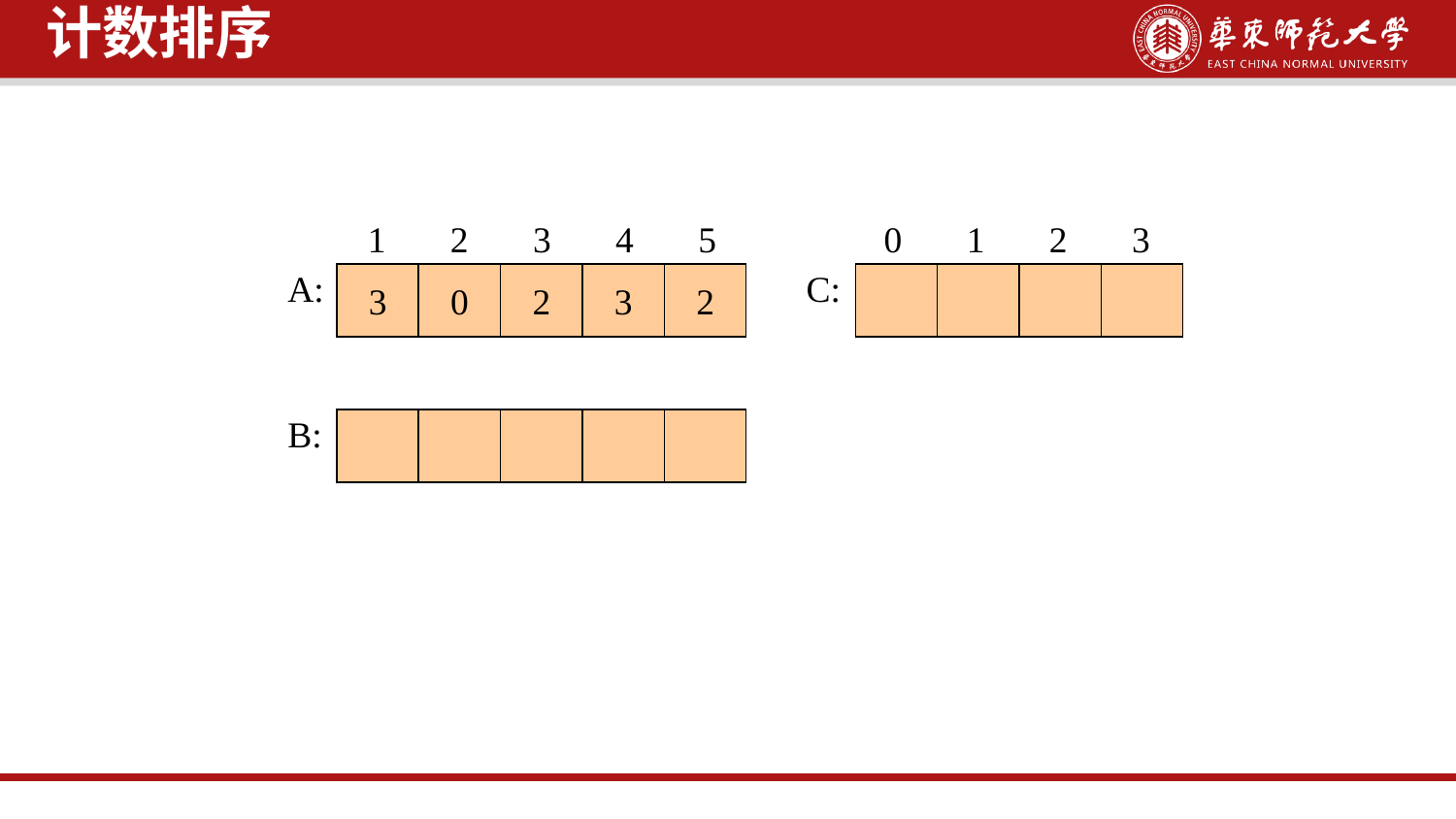

计数排序
  1       2       3       4       5
A:
3
0
2
3
2
 0       1       2       3
C:

B: